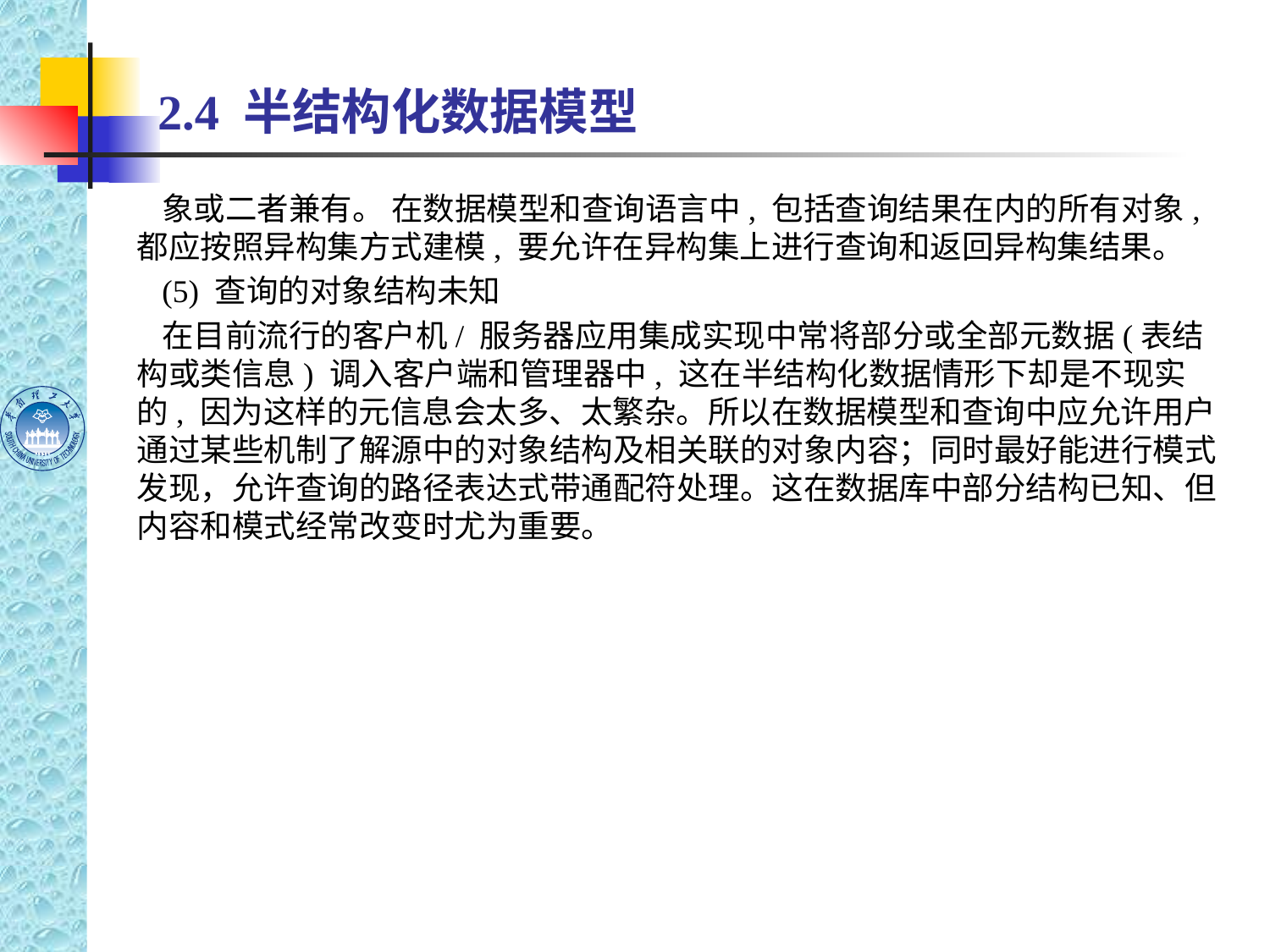

# 2.4 半结构化数据模型
象或二者兼有。 在数据模型和查询语言中, 包括查询结果在内的所有对象, 都应按照异构集方式建模, 要允许在异构集上进行查询和返回异构集结果。
(5) 查询的对象结构未知
在目前流行的客户机/ 服务器应用集成实现中常将部分或全部元数据(表结构或类信息) 调入客户端和管理器中, 这在半结构化数据情形下却是不现实的, 因为这样的元信息会太多、太繁杂。所以在数据模型和查询中应允许用户通过某些机制了解源中的对象结构及相关联的对象内容；同时最好能进行模式发现，允许查询的路径表达式带通配符处理。这在数据库中部分结构已知、但内容和模式经常改变时尤为重要。